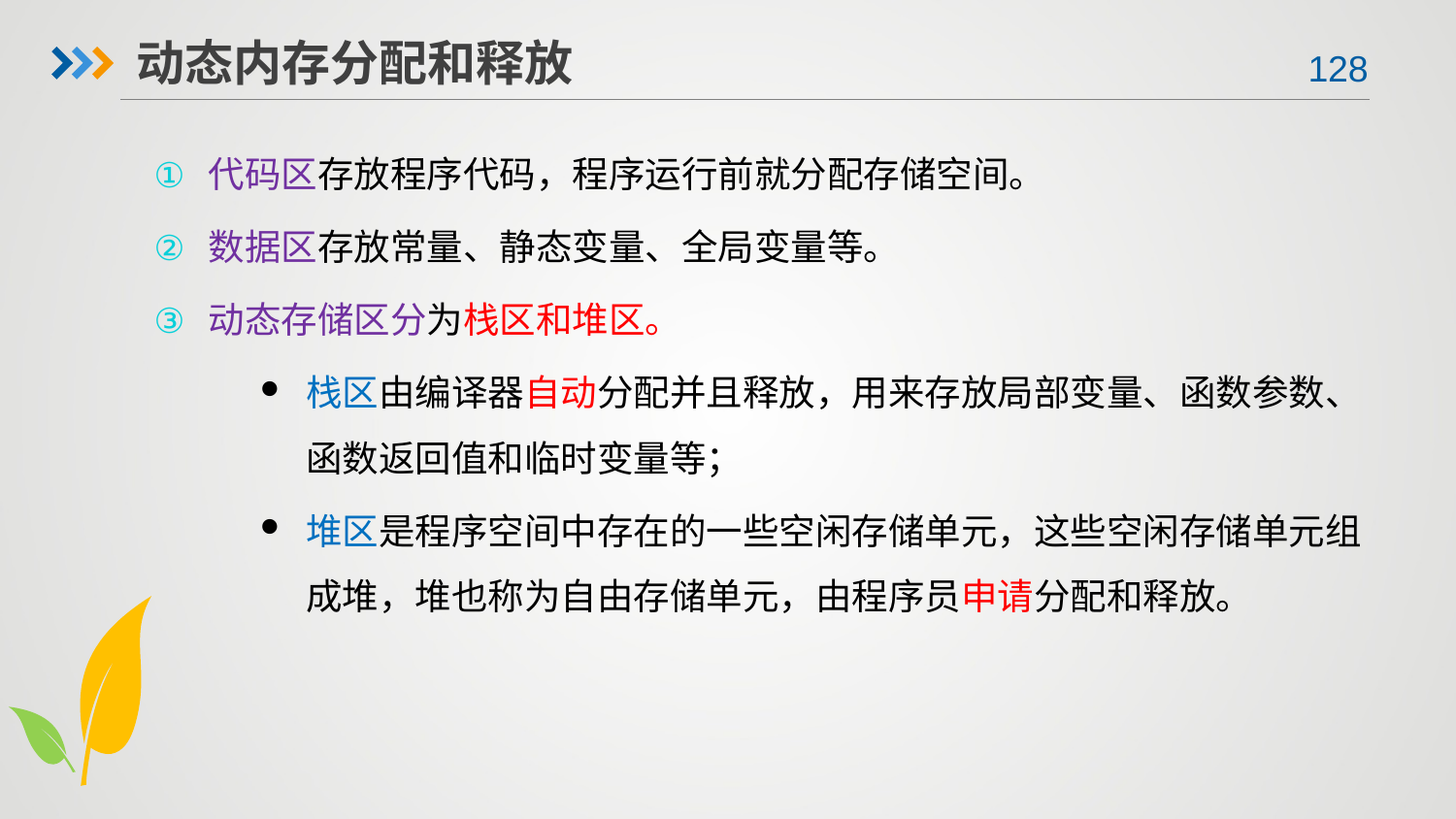

动态内存分配和释放
代码区存放程序代码，程序运行前就分配存储空间。
数据区存放常量、静态变量、全局变量等。
动态存储区分为栈区和堆区。
栈区由编译器自动分配并且释放，用来存放局部变量、函数参数、函数返回值和临时变量等；
堆区是程序空间中存在的一些空闲存储单元，这些空闲存储单元组成堆，堆也称为自由存储单元，由程序员申请分配和释放。